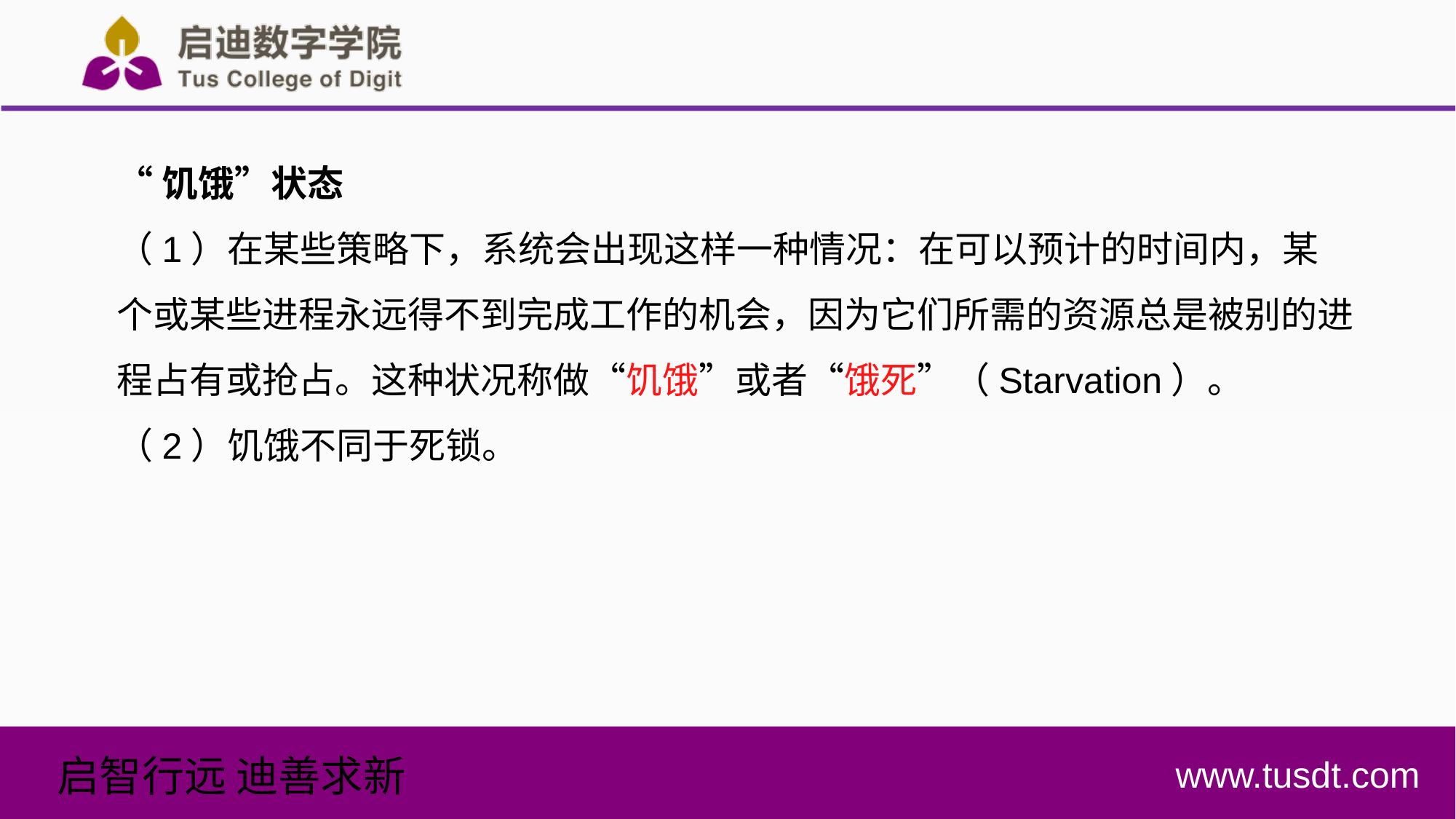

“饥饿”状态
（1）在某些策略下，系统会出现这样一种情况：在可以预计的时间内，某个或某些进程永远得不到完成工作的机会，因为它们所需的资源总是被别的进程占有或抢占。这种状况称做“饥饿”或者“饿死”（Starvation）。
（2）饥饿不同于死锁。